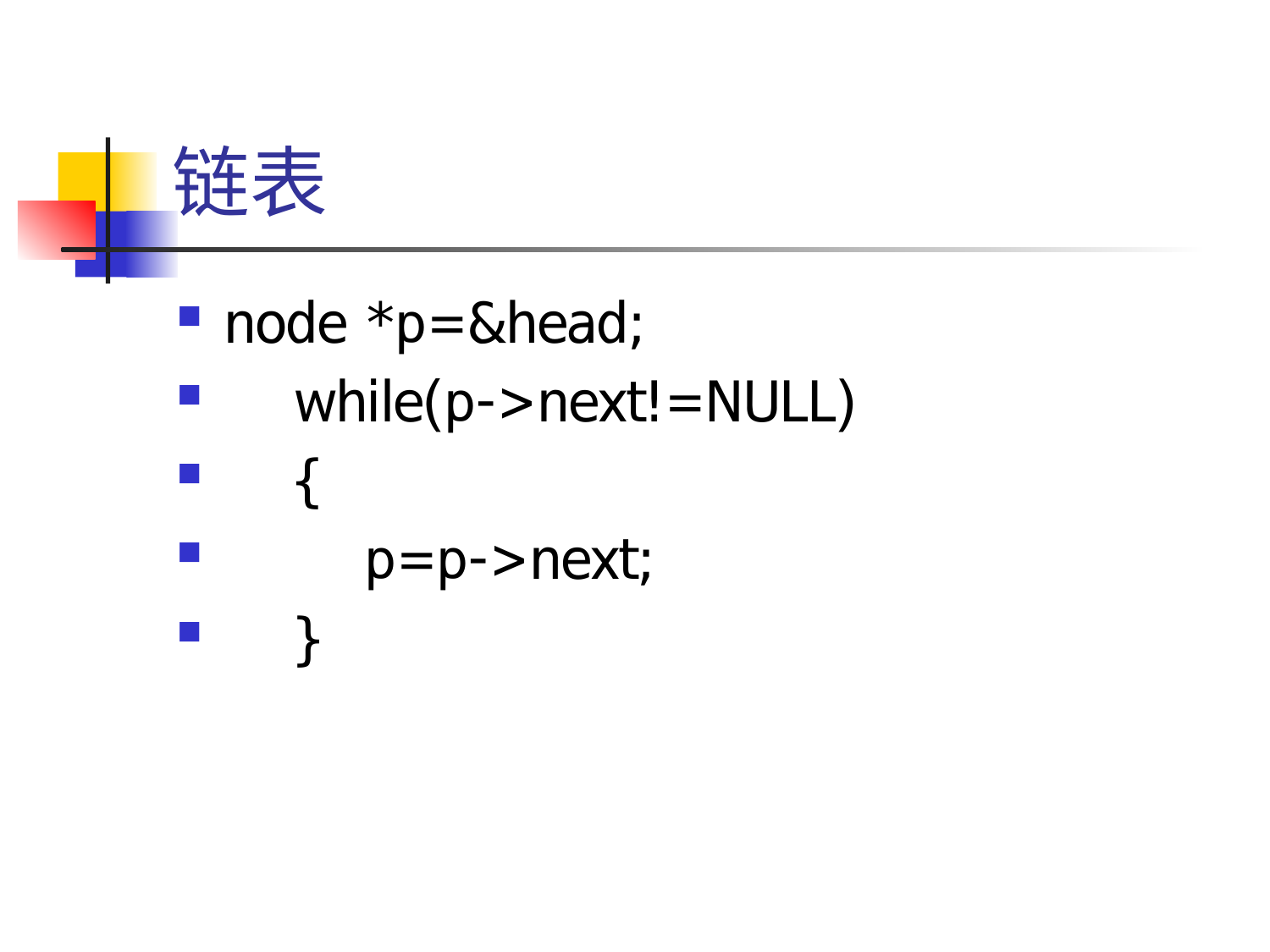

# 链表
node *p=&head;
    while(p->next!=NULL)
    {
        p=p->next;
    }